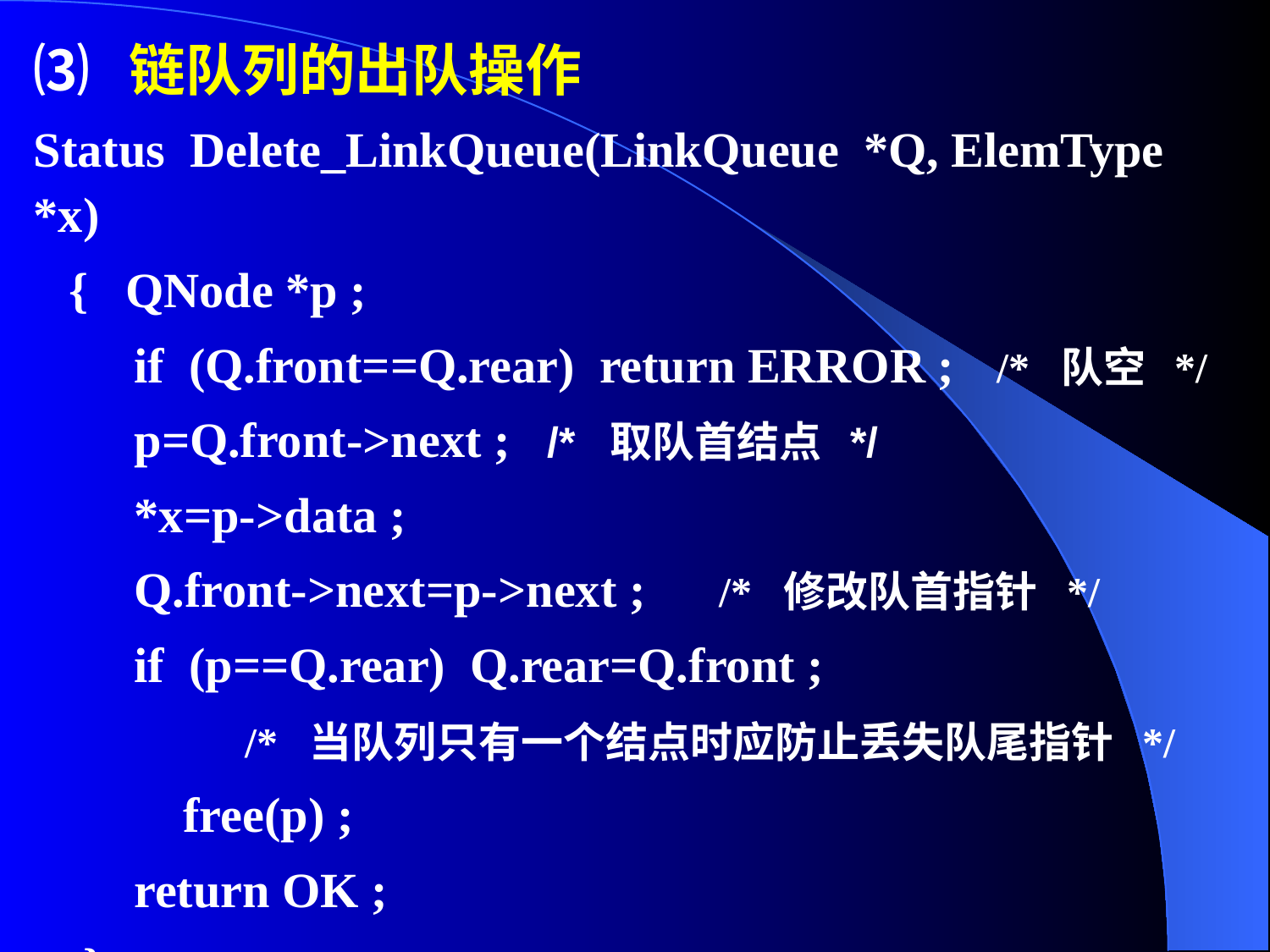

⑶  链队列的出队操作
Status  Delete_LinkQueue(LinkQueue  *Q, ElemType *x)
   {   QNode *p ;
if  (Q.front==Q.rear)  return ERROR ;    /*  队空  */
p=Q.front->next ;   /*  取队首结点  */
*x=p->data ;
Q.front->next=p->next ;      /*  修改队首指针  */
if  (p==Q.rear)  Q.rear=Q.front ;
     /*  当队列只有一个结点时应防止丢失队尾指针  */
    free(p) ;
return OK ;
}
#